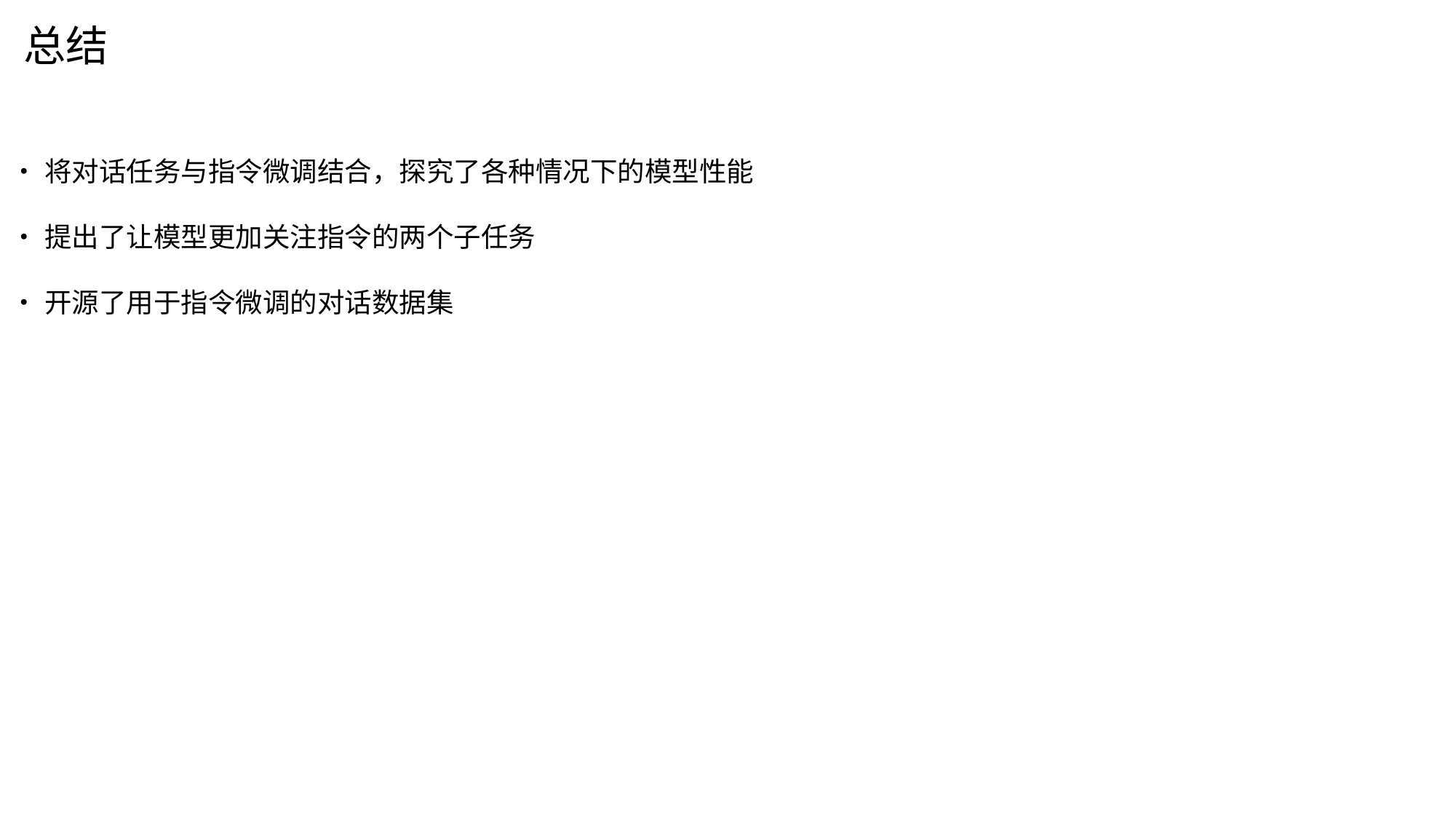

总结
•将对话任务与指令微调结合，探究了各种情况下的模型性能
•提出了让模型更加关注指令的两个子任务
•开源了用于指令微调的对话数据集